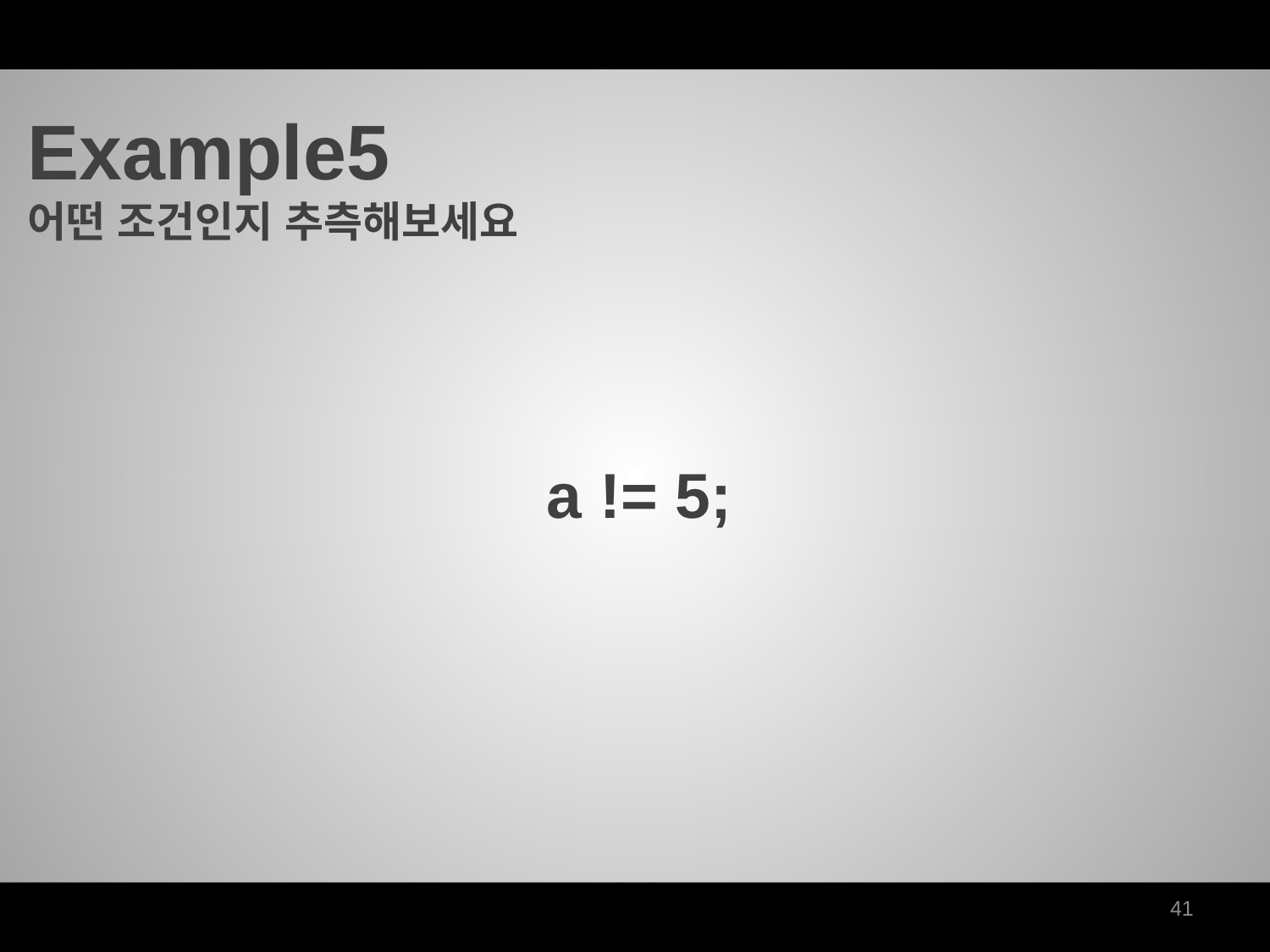

Example5
어떤 조건인지 추측해보세요
a != 5;
41